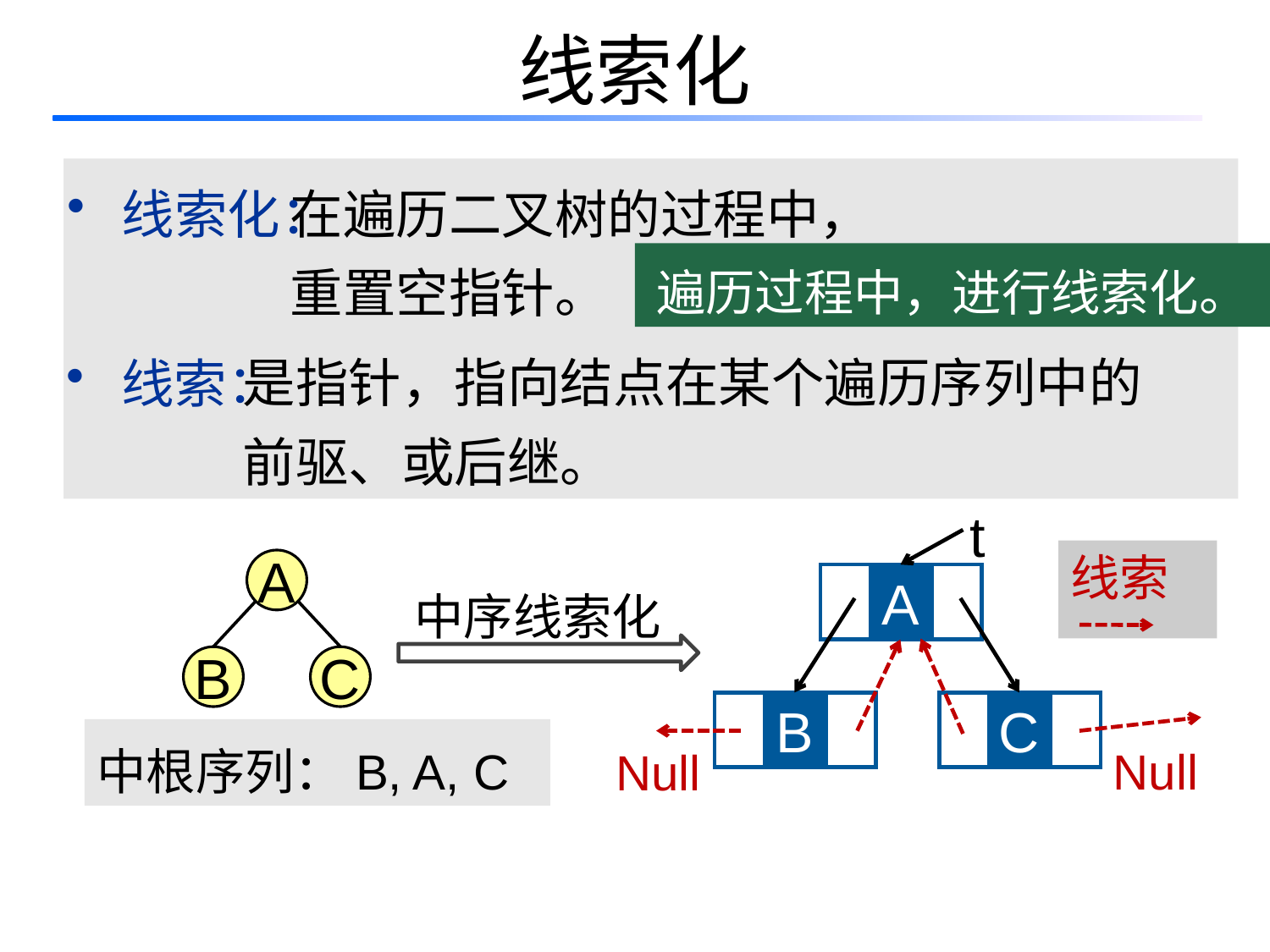

# 线索化

 线索化：
                 在遍历二叉树的过程中，
                 重置空指针。
             是指针，指向结点在某个遍历序列中的
             前驱、或后继。
遍历过程中，进行线索化。
 线索：
t

线索

A
中序线索化

A

B
C

B

C

中根序列：B, A, C
Null
Null